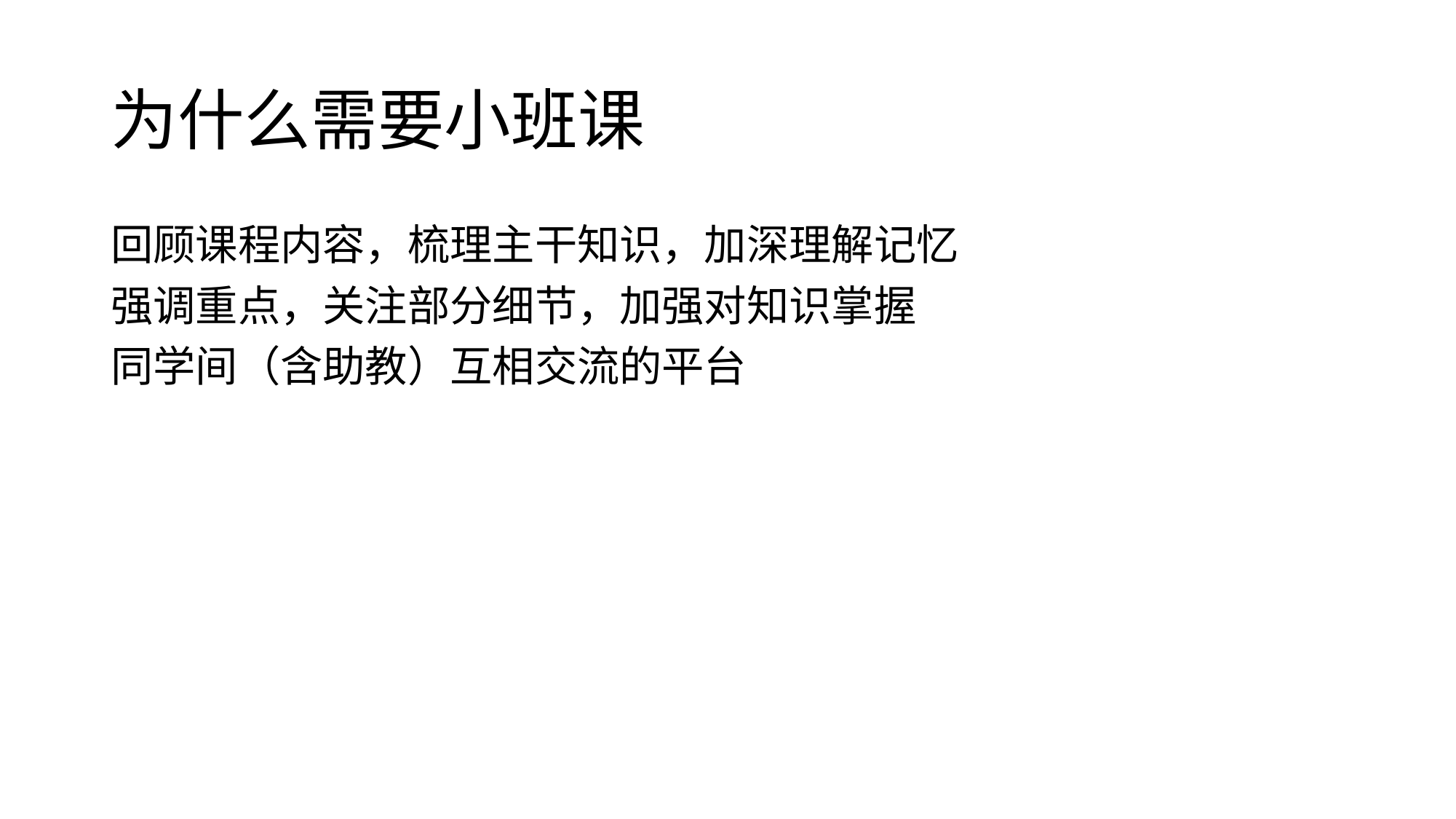

# 为什么需要小班课
回顾课程内容，梳理主干知识，加深理解记忆
强调重点，关注部分细节，加强对知识掌握
同学间（含助教）互相交流的平台